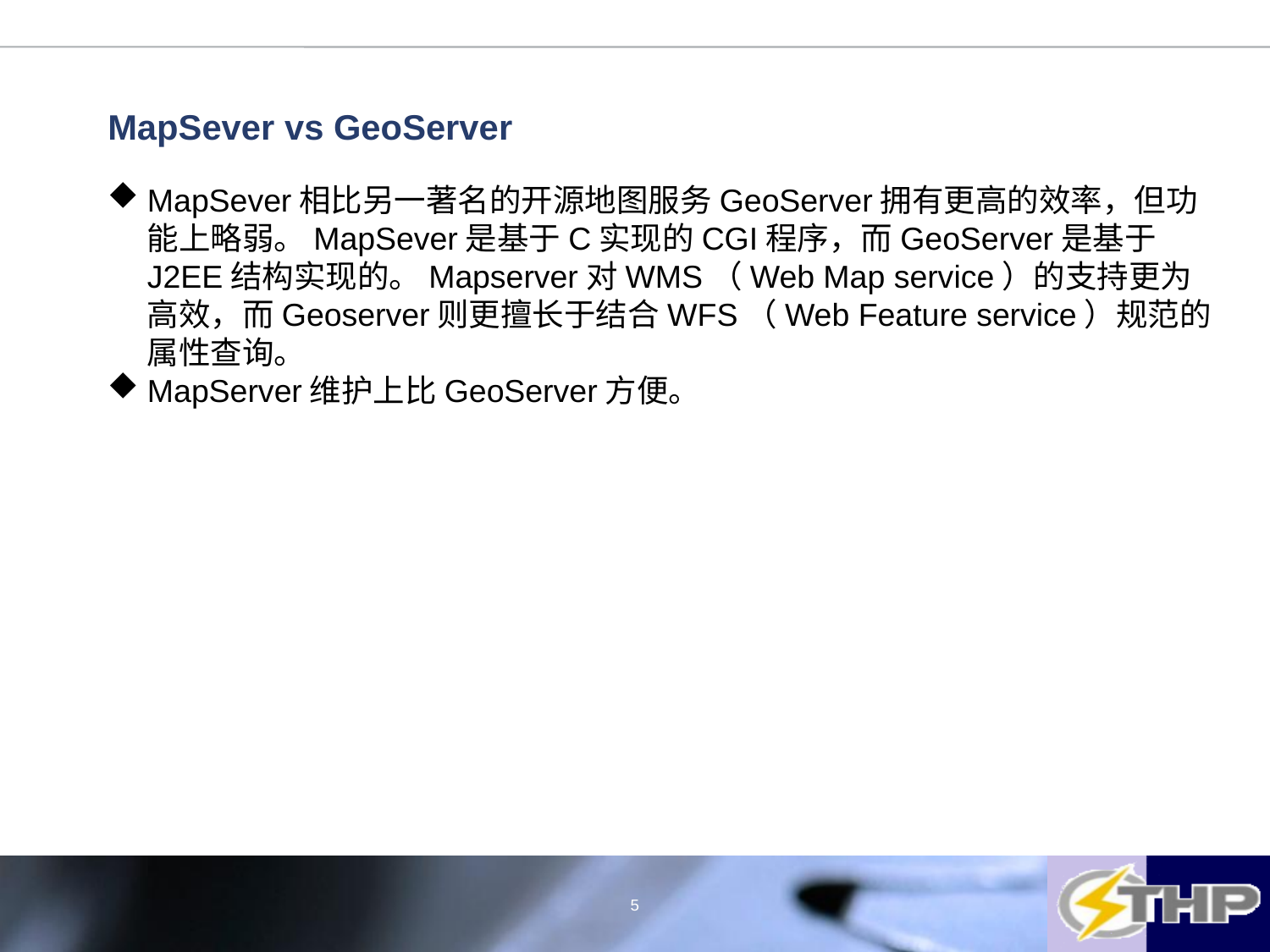

MapSever vs GeoServer
MapSever相比另一著名的开源地图服务GeoServer拥有更高的效率，但功能上略弱。MapSever是基于C实现的CGI程序，而GeoServer是基于J2EE结构实现的。Mapserver对WMS（Web Map service）的支持更为高效，而Geoserver则更擅长于结合WFS（Web Feature service）规范的属性查询。
MapServer维护上比GeoServer方便。